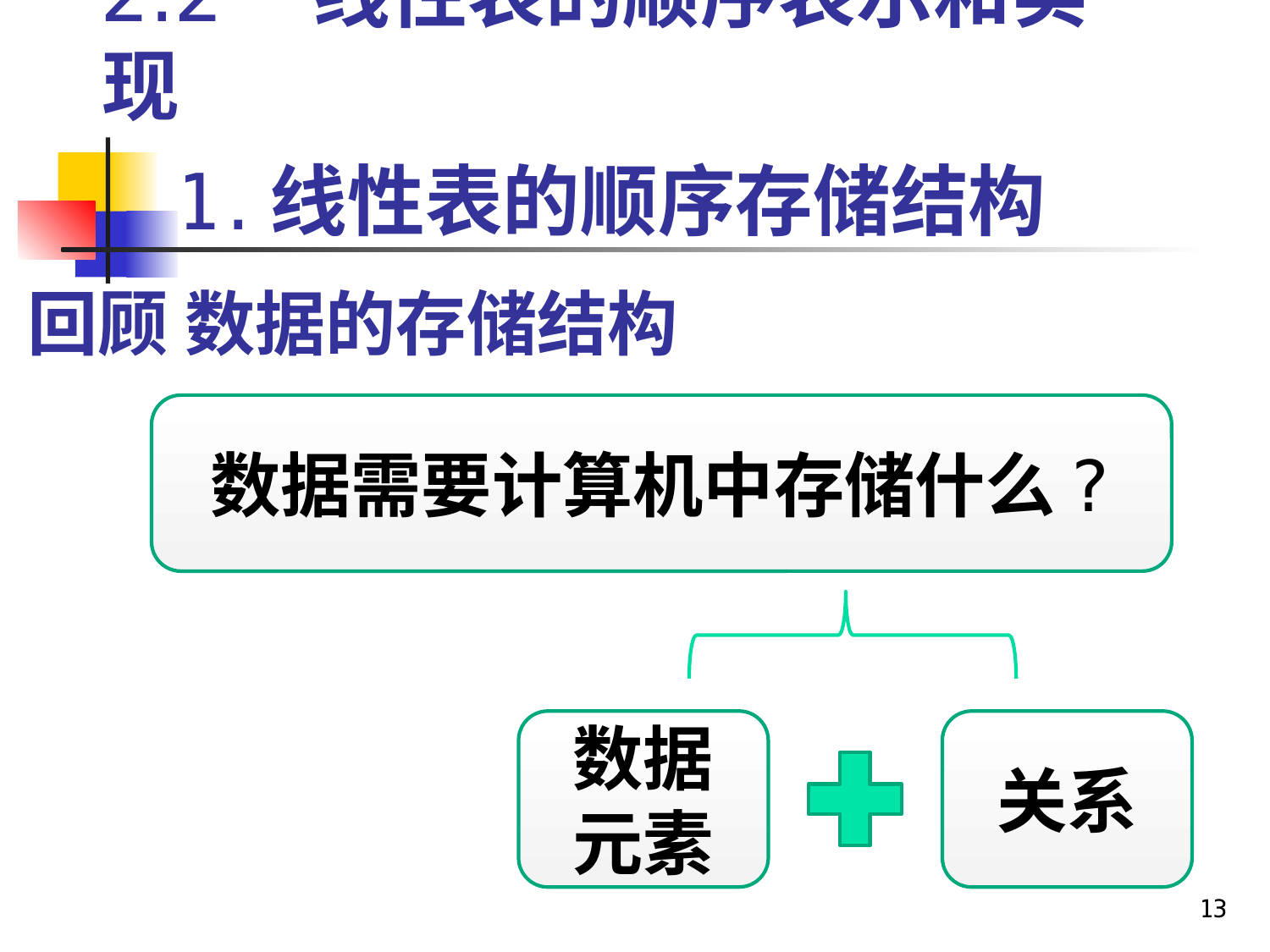

# 2.2   线性表的顺序表示和实现
1.线性表的顺序存储结构
回顾 数据的存储结构
数据需要计算机中存储什么?

数据元素
关系

13